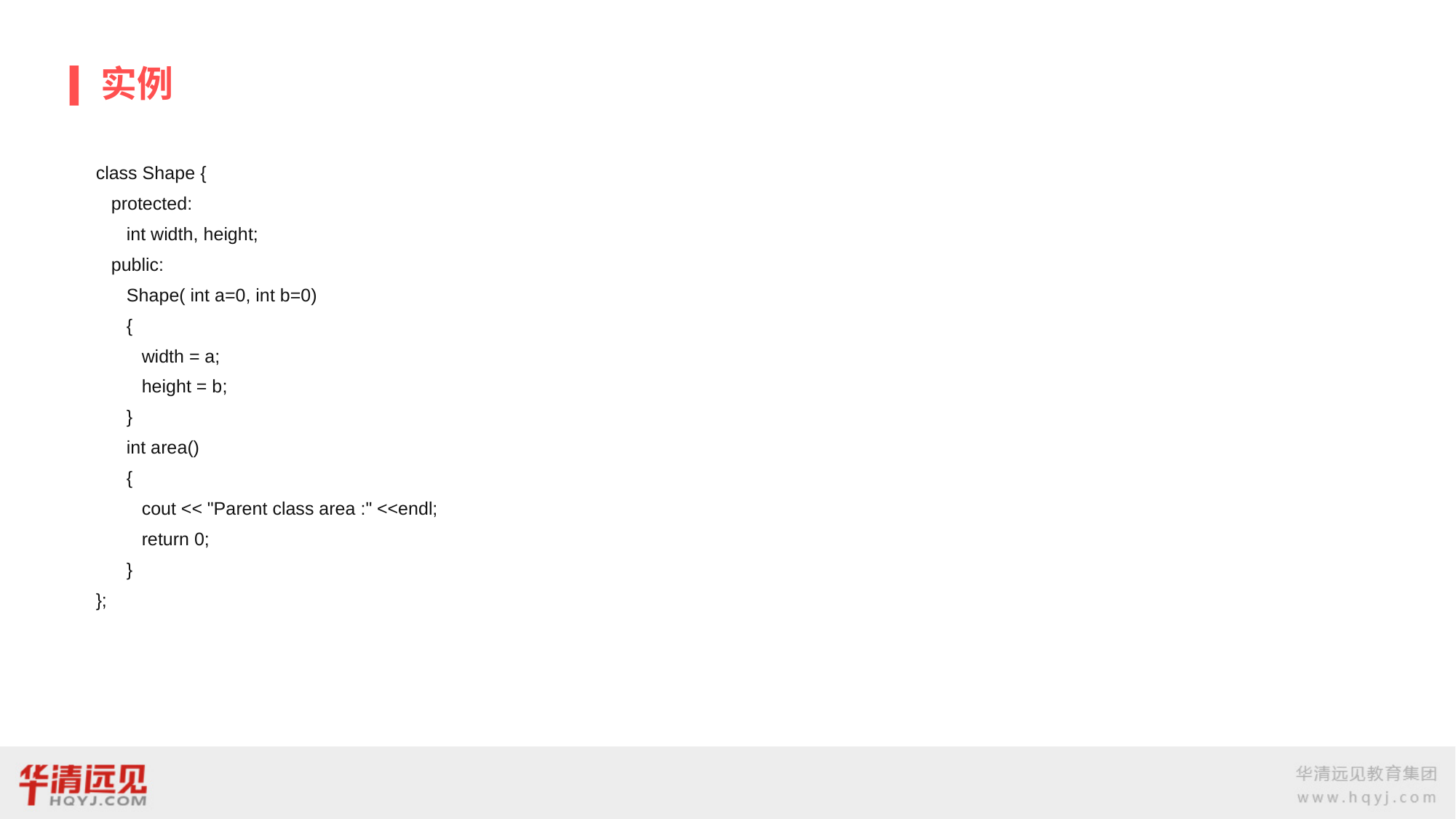

# 实例
class Shape {
   protected:
      int width, height;
   public:
      Shape( int a=0, int b=0)
      {
         width = a;
         height = b;
      }
      int area()
      {
         cout << "Parent class area :" <<endl;
         return 0;
      }
};